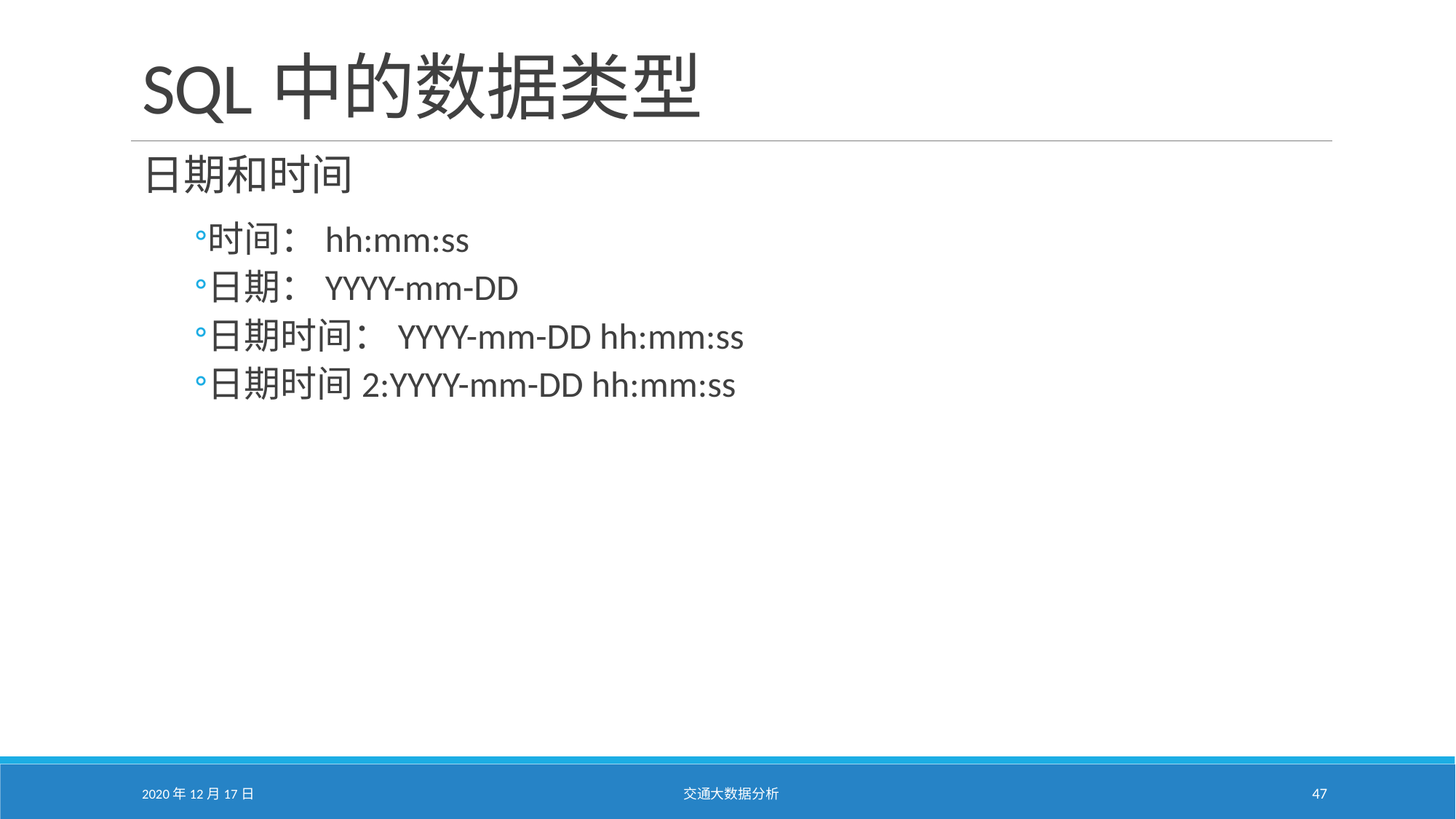

# SQL中的数据类型
日期和时间
时间：hh:mm:ss
日期：YYYY-mm-DD
日期时间：YYYY-mm-DD hh:mm:ss
日期时间2:YYYY-mm-DD hh:mm:ss
2020年12月17日
交通大数据分析
47